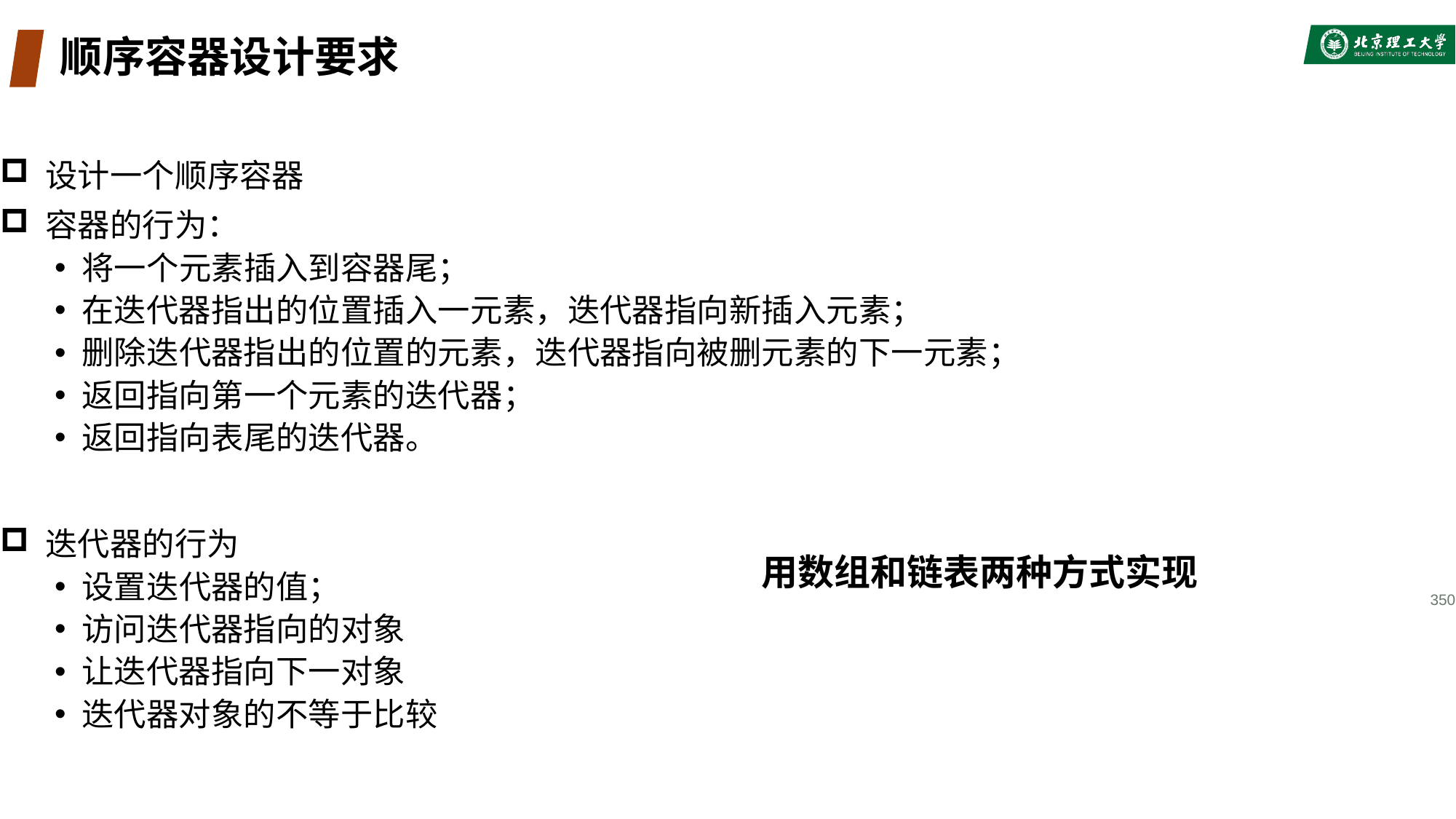

# 顺序容器设计要求
设计一个顺序容器
容器的行为：
将一个元素插入到容器尾；
在迭代器指出的位置插入一元素，迭代器指向新插入元素；
删除迭代器指出的位置的元素，迭代器指向被删元素的下一元素；
返回指向第一个元素的迭代器；
返回指向表尾的迭代器。

迭代器的行为
设置迭代器的值；
访问迭代器指向的对象
让迭代器指向下一对象
迭代器对象的不等于比较
用数组和链表两种方式实现
350